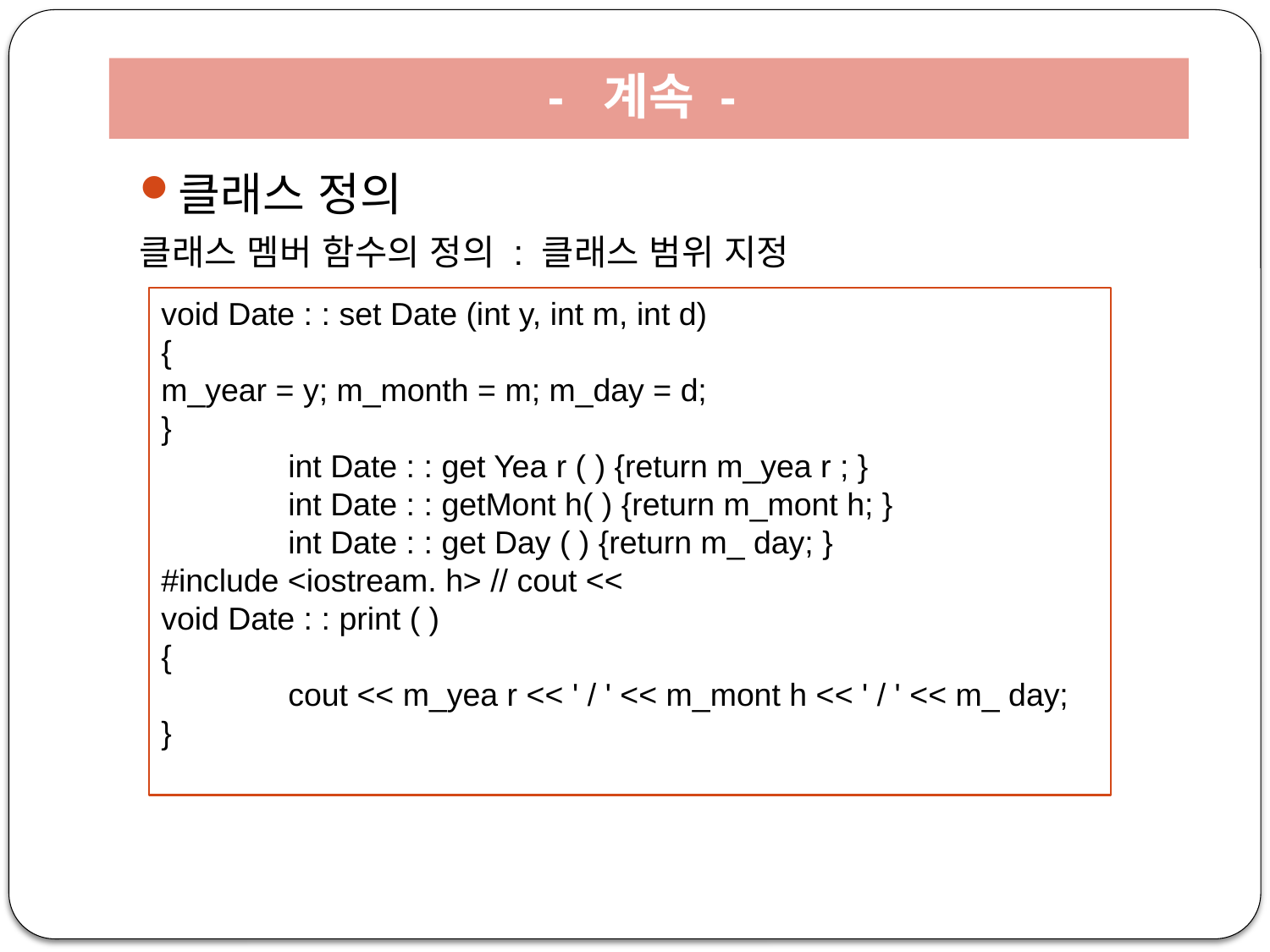

# -  계속 -
클래스 정의
클래스 멤버 함수의 정의 : 클래스 범위 지정

void Date : : set Date (int y, int m, int d)
{
m_year = y; m_month = m; m_day = d;
}
	int Date : : get Yea r ( ) {return m_yea r ; }
	int Date : : getMont h( ) {return m_mont h; }
	int Date : : get Day ( ) {return m_ day; }
#include <iostream. h> // cout <<
void Date : : print ( )
{
	cout << m_yea r << ' / ' << m_mont h << ' / ' << m_ day;
}